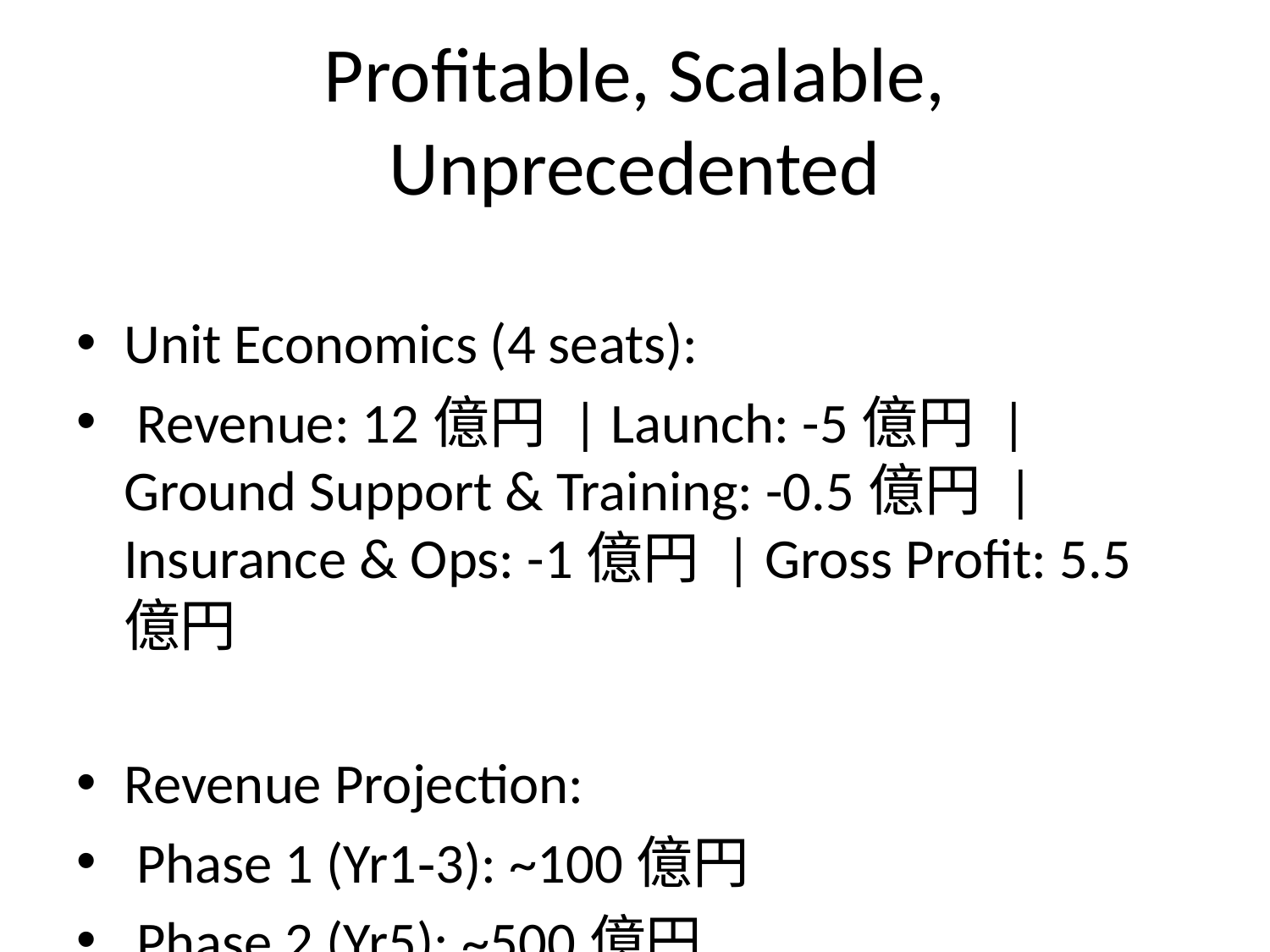

# Profitable, Scalable, Unprecedented

Unit Economics (4 seats):
 Revenue: 12億円 | Launch: -5億円 | Ground Support & Training: -0.5億円 | Insurance & Ops: -1億円 | Gross Profit: 5.5億円

Revenue Projection:
 Phase 1 (Yr1‑3): ~100億円
 Phase 2 (Yr5): ~500億円
 Phase 3 (Yr10+): 1,000億円超